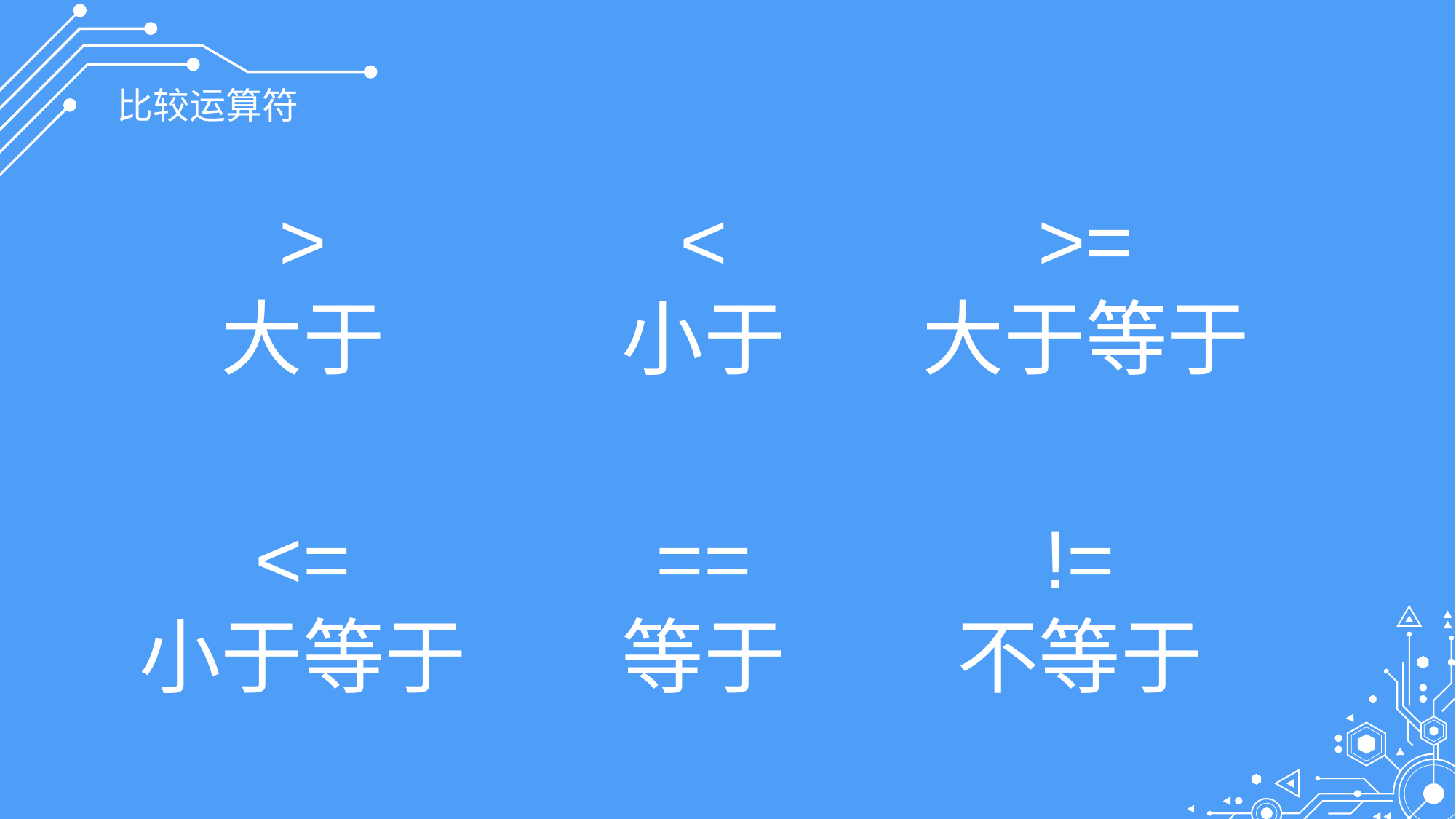

比较运算符
>
大于
<
小于
>=
大于等于
<=
小于等于
==
等于
!=
不等于